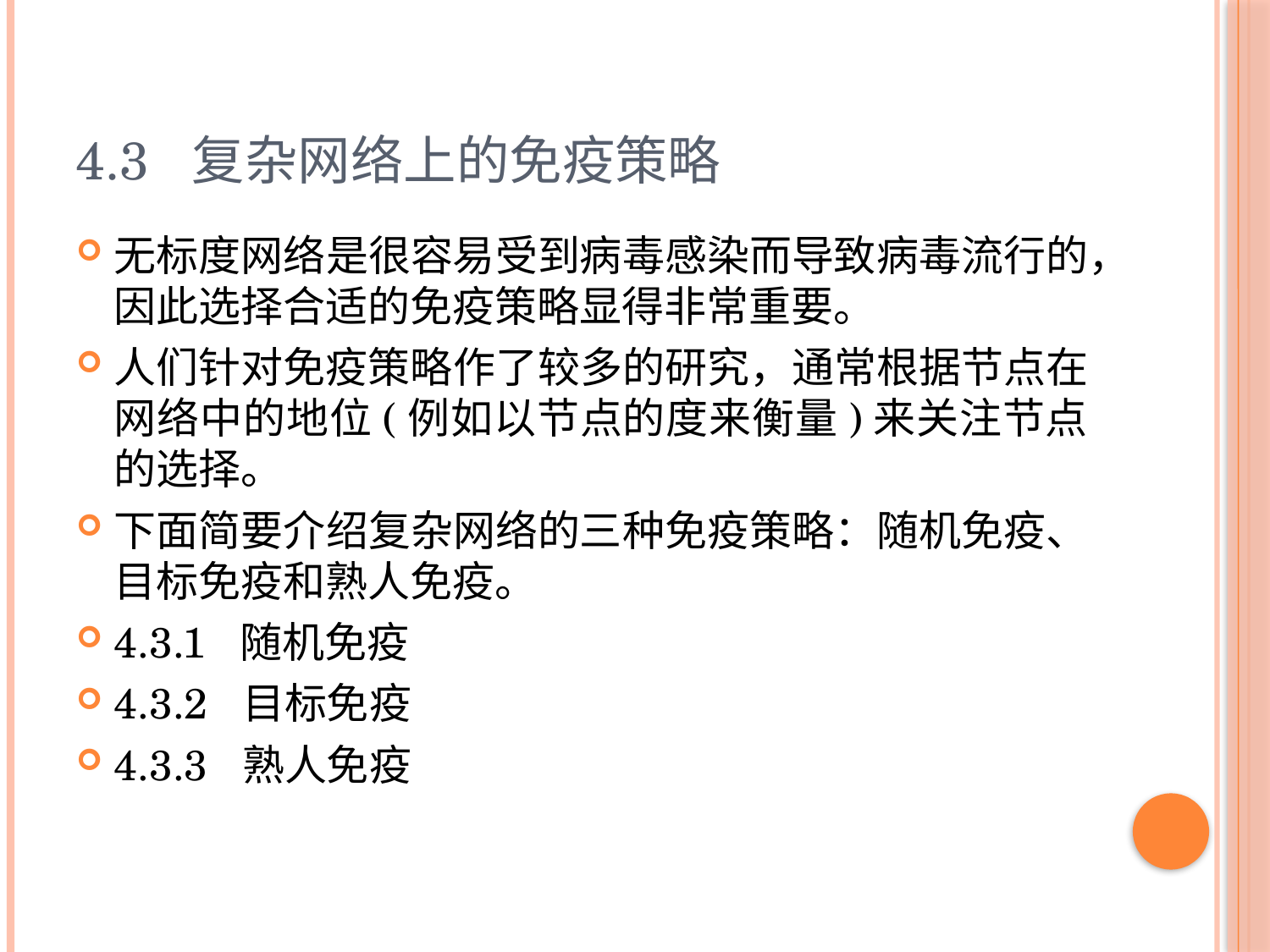

# 4.3  复杂网络上的免疫策略
无标度网络是很容易受到病毒感染而导致病毒流行的，因此选择合适的免疫策略显得非常重要。
人们针对免疫策略作了较多的研究，通常根据节点在网络中的地位(例如以节点的度来衡量)来关注节点的选择。
下面简要介绍复杂网络的三种免疫策略：随机免疫、目标免疫和熟人免疫。
4.3.1  随机免疫
4.3.2  目标免疫
4.3.3  熟人免疫